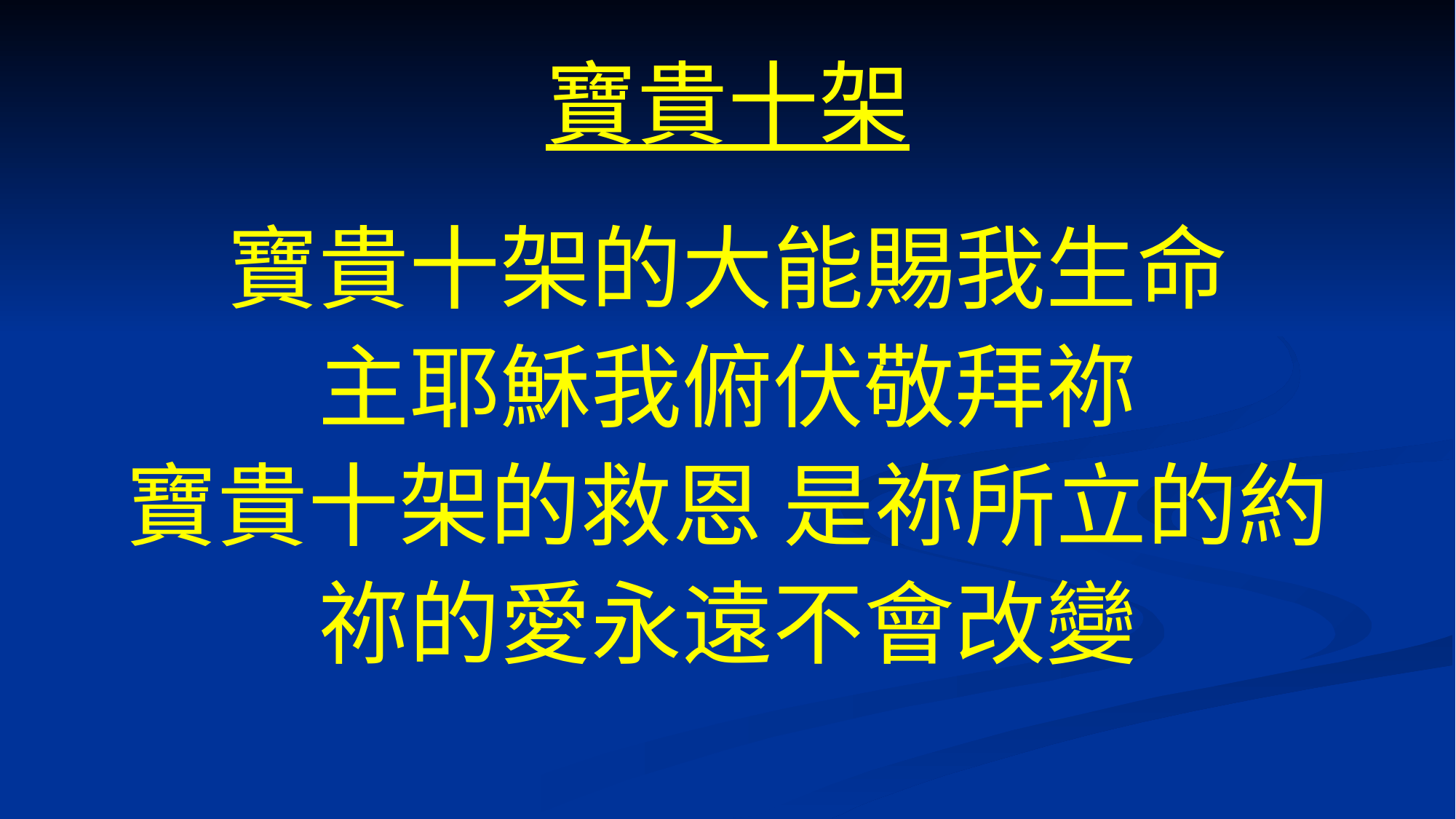

# 寶貴十架
寶貴十架的大能賜我生命
主耶穌我俯伏敬拜祢
寶貴十架的救恩 是祢所立的約
祢的愛永遠不會改變